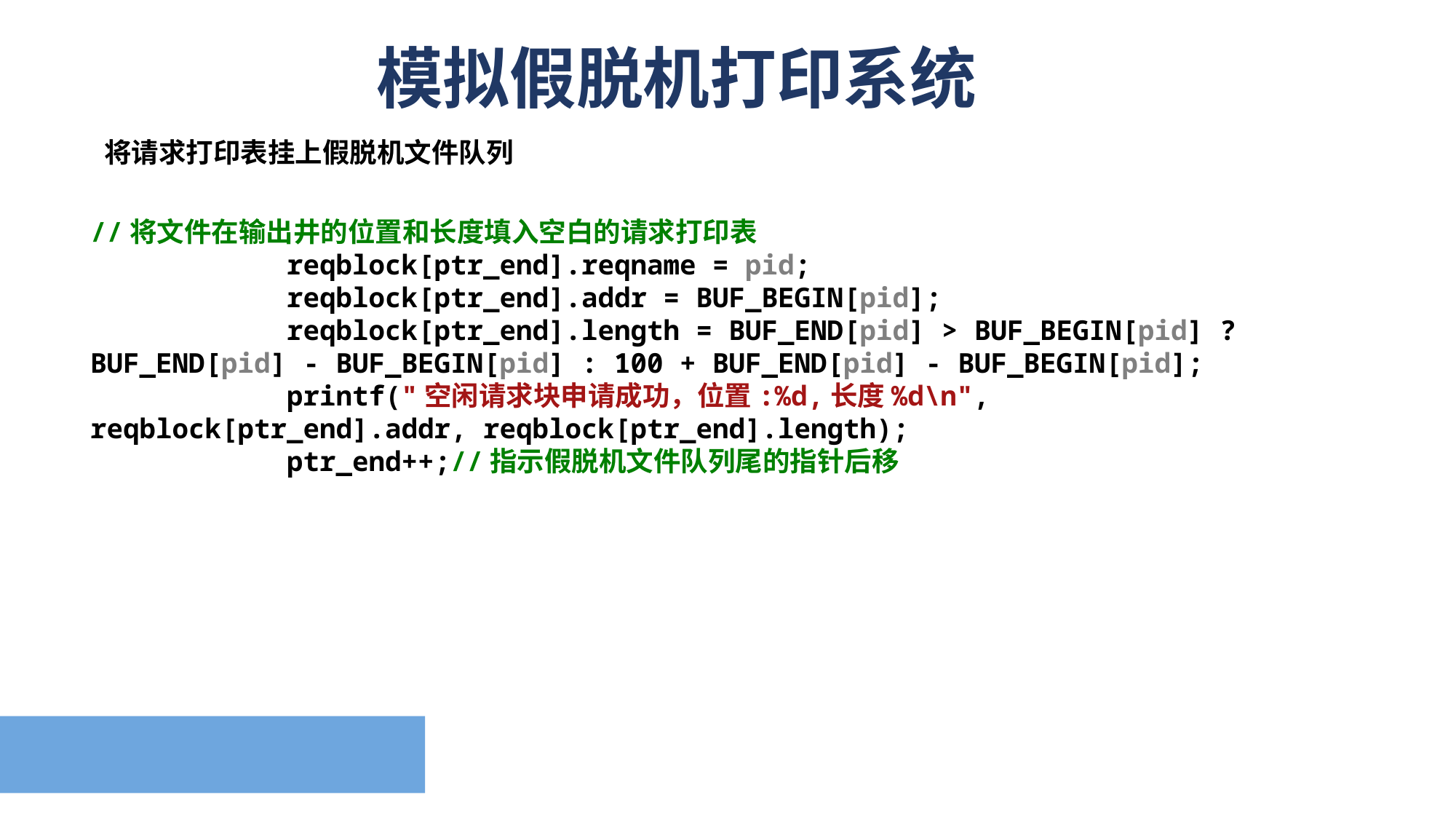

模拟假脱机打印系统
将请求打印表挂上假脱机文件队列
//将文件在输出井的位置和长度填入空白的请求打印表
            reqblock[ptr_end].reqname = pid;
            reqblock[ptr_end].addr = BUF_BEGIN[pid];
            reqblock[ptr_end].length = BUF_END[pid] > BUF_BEGIN[pid] ? BUF_END[pid] - BUF_BEGIN[pid] : 100 + BUF_END[pid] - BUF_BEGIN[pid];
            printf("空闲请求块申请成功，位置:%d,长度%d\n", reqblock[ptr_end].addr, reqblock[ptr_end].length);
            ptr_end++;//指示假脱机文件队列尾的指针后移
e7d195523061f1c0d318120d6aeaf1b6ccceb6ba3da59c0775C5DE19DDDEBC09ED96DBD9900D9848D623ECAD1D4904B78047D0015C22C8BE97228BE8B5BFF08FE7A3AE04126DA07312A96C0F69F9BAB74C46B725AFB1A708D984D37AD95344670D96AF8C99654830F8DAEB8AF963DFE993C5D0331C1EA2F2EA108BE97C097A48A3D9250F9A4B2FBB